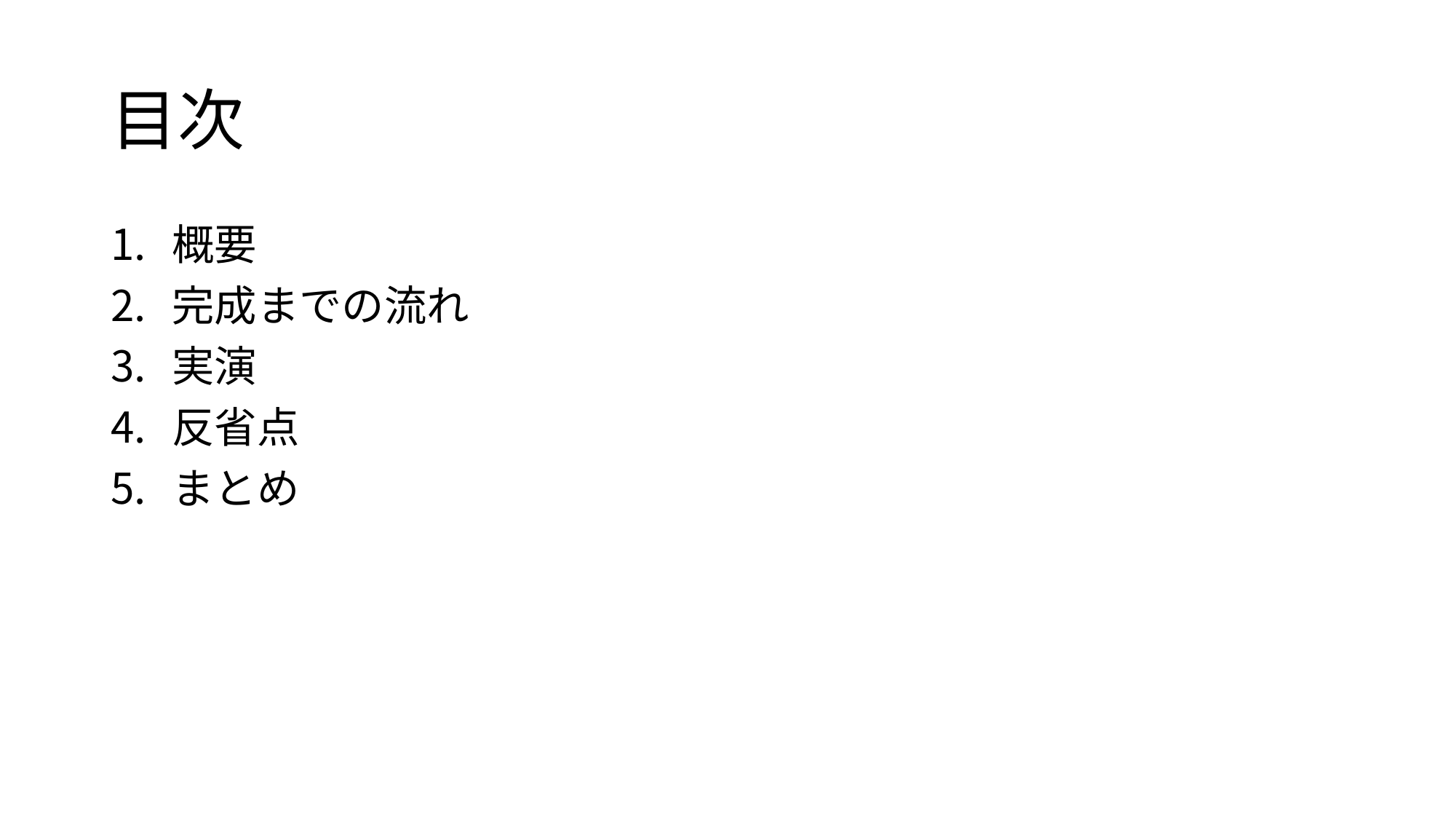

# 目次
概要
完成までの流れ
実演
反省点
まとめ